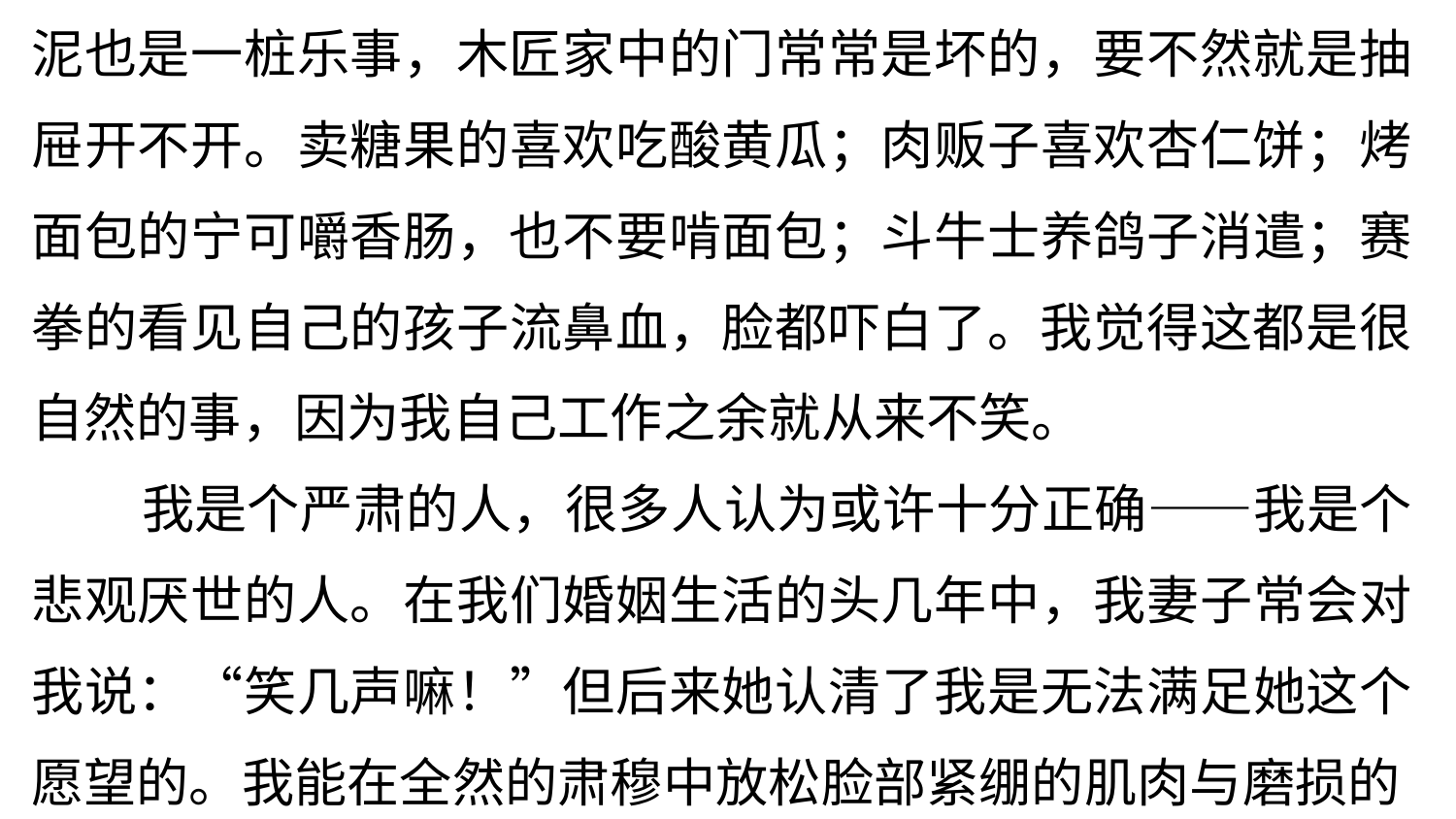

泥也是一桩乐事，木匠家中的门常常是坏的，要不然就是抽屉开不开。卖糖果的喜欢吃酸黄瓜；肉贩子喜欢杏仁饼；烤面包的宁可嚼香肠，也不要啃面包；斗牛士养鸽子消遣；赛拳的看见自己的孩子流鼻血，脸都吓白了。我觉得这都是很自然的事，因为我自己工作之余就从来不笑。
        我是个严肃的人，很多人认为或许十分正确——我是个悲观厌世的人。在我们婚姻生活的头几年中，我妻子常会对我说：“笑几声嘛！”但后来她认清了我是无法满足她这个愿望的。我能在全然的肃穆中放松脸部紧绷的肌肉与磨损的